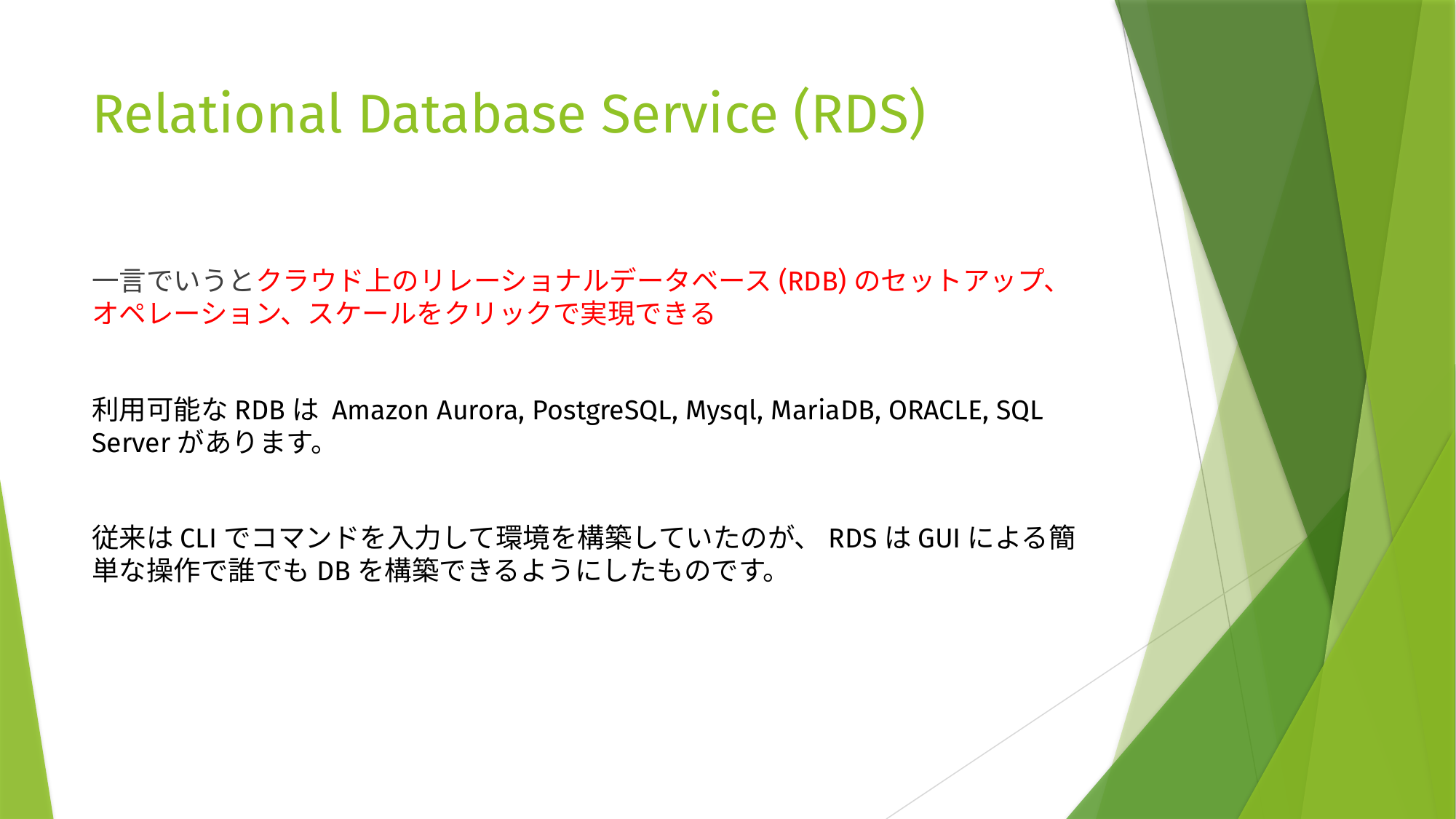

# Relational Database Service (RDS)
一言でいうとクラウド上のリレーショナルデータベース(RDB)のセットアップ、オペレーション、スケールをクリックで実現できる

利用可能なRDBは Amazon Aurora, PostgreSQL, Mysql, MariaDB, ORACLE, SQL Serverがあります。

従来はCLIでコマンドを入力して環境を構築していたのが、RDSはGUIによる簡単な操作で誰でもDBを構築できるようにしたものです。